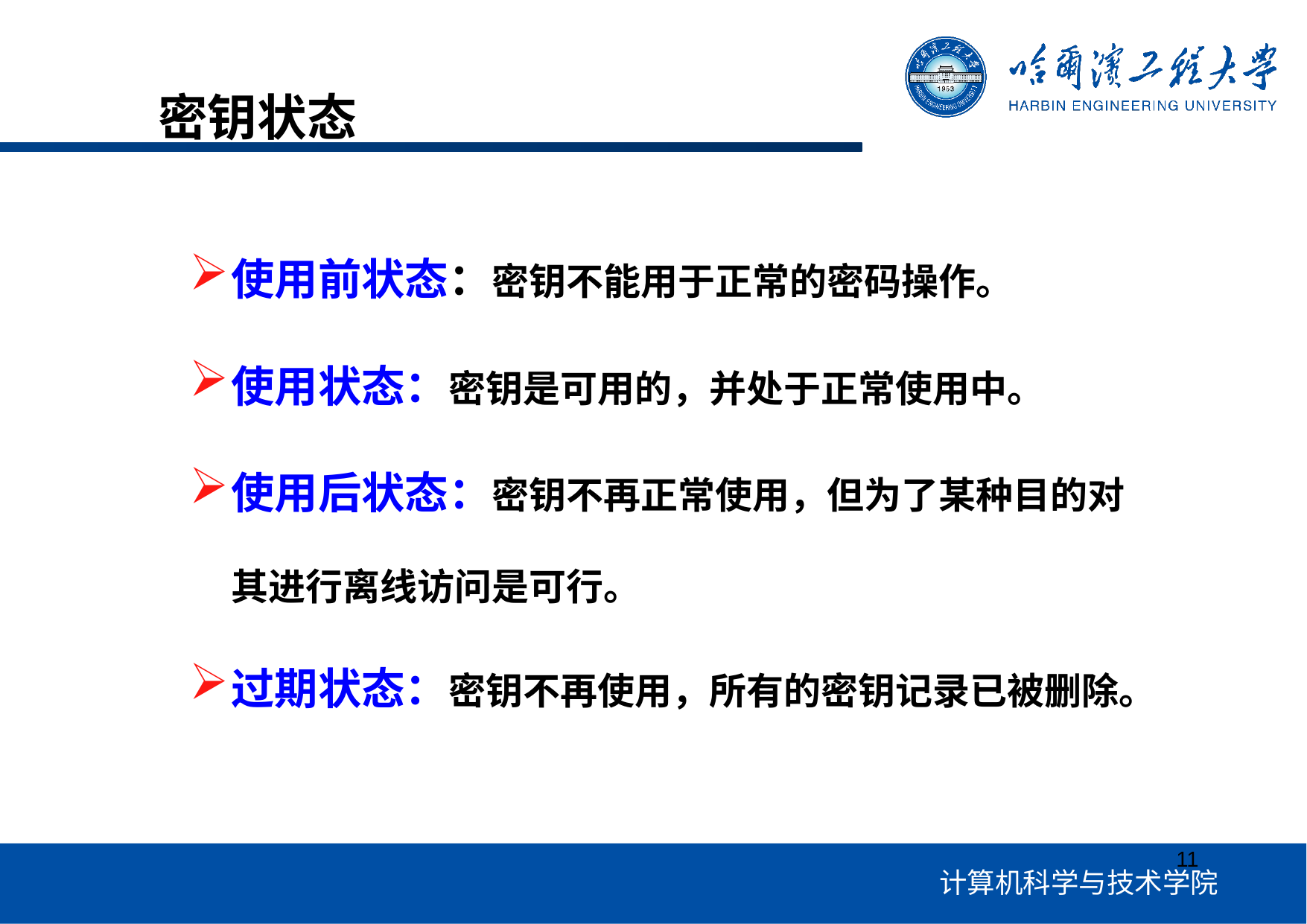

# 密钥状态
使用前状态：密钥不能用于正常的密码操作。

使用状态：密钥是可用的，并处于正常使用中。

使用后状态：密钥不再正常使用，但为了某种目的对
其进行离线访问是可行。

过期状态：密钥不再使用，所有的密钥记录已被删除。
11